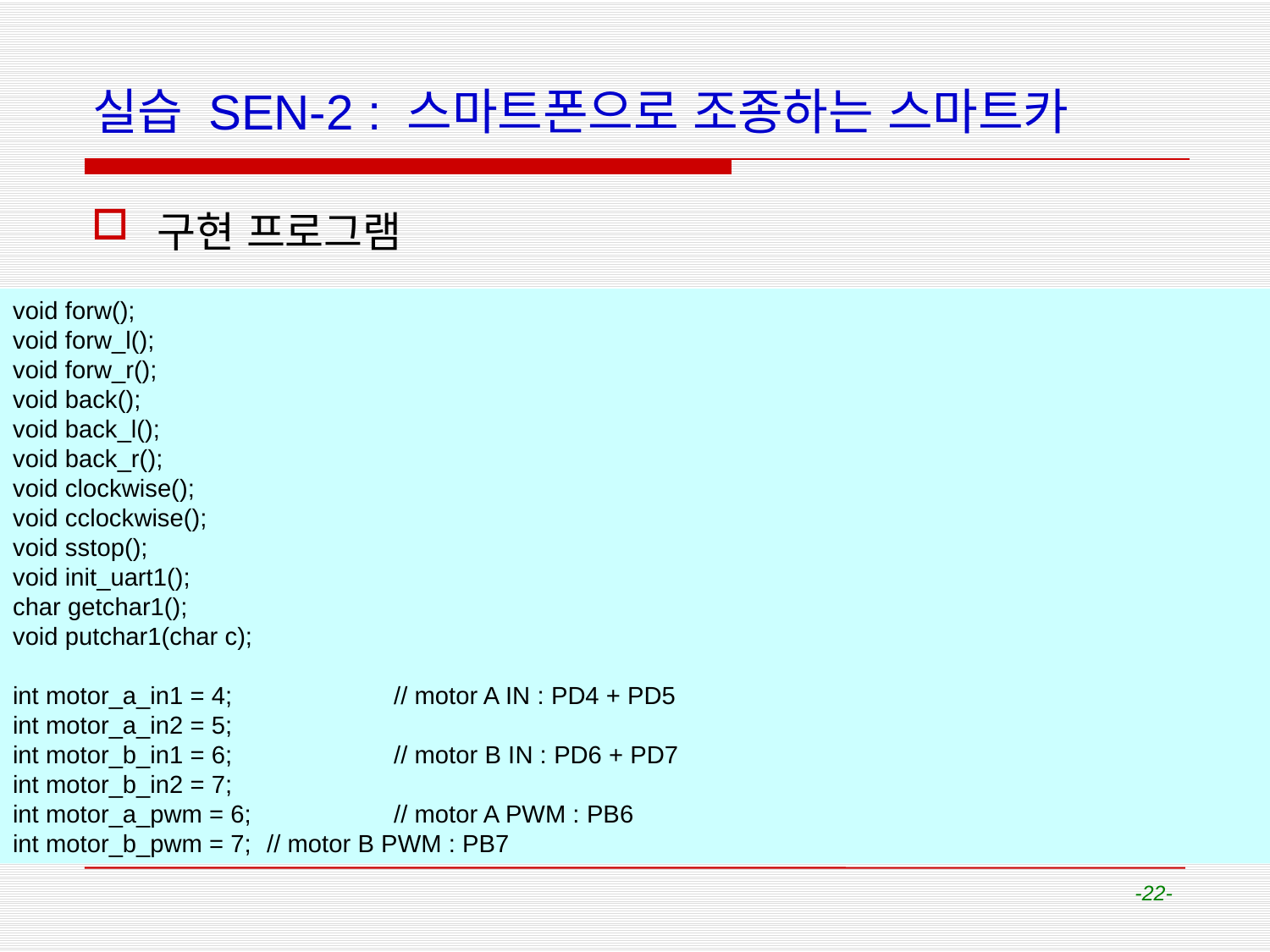

# 실습 SEN-2 : 스마트폰으로 조종하는 스마트카
구현 프로그램
void forw();
void forw_l();
void forw_r();
void back();
void back_l();
void back_r();
void clockwise();
void cclockwise();
void sstop();
void init_uart1();
char getchar1();
void putchar1(char c);

int motor_a_in1 = 4;		// motor A IN : PD4 + PD5
int motor_a_in2 = 5;
int motor_b_in1 = 6; 		// motor B IN : PD6 + PD7
int motor_b_in2 = 7;
int motor_a_pwm = 6;		// motor A PWM : PB6
int motor_b_pwm = 7; 	// motor B PWM : PB7
-22-